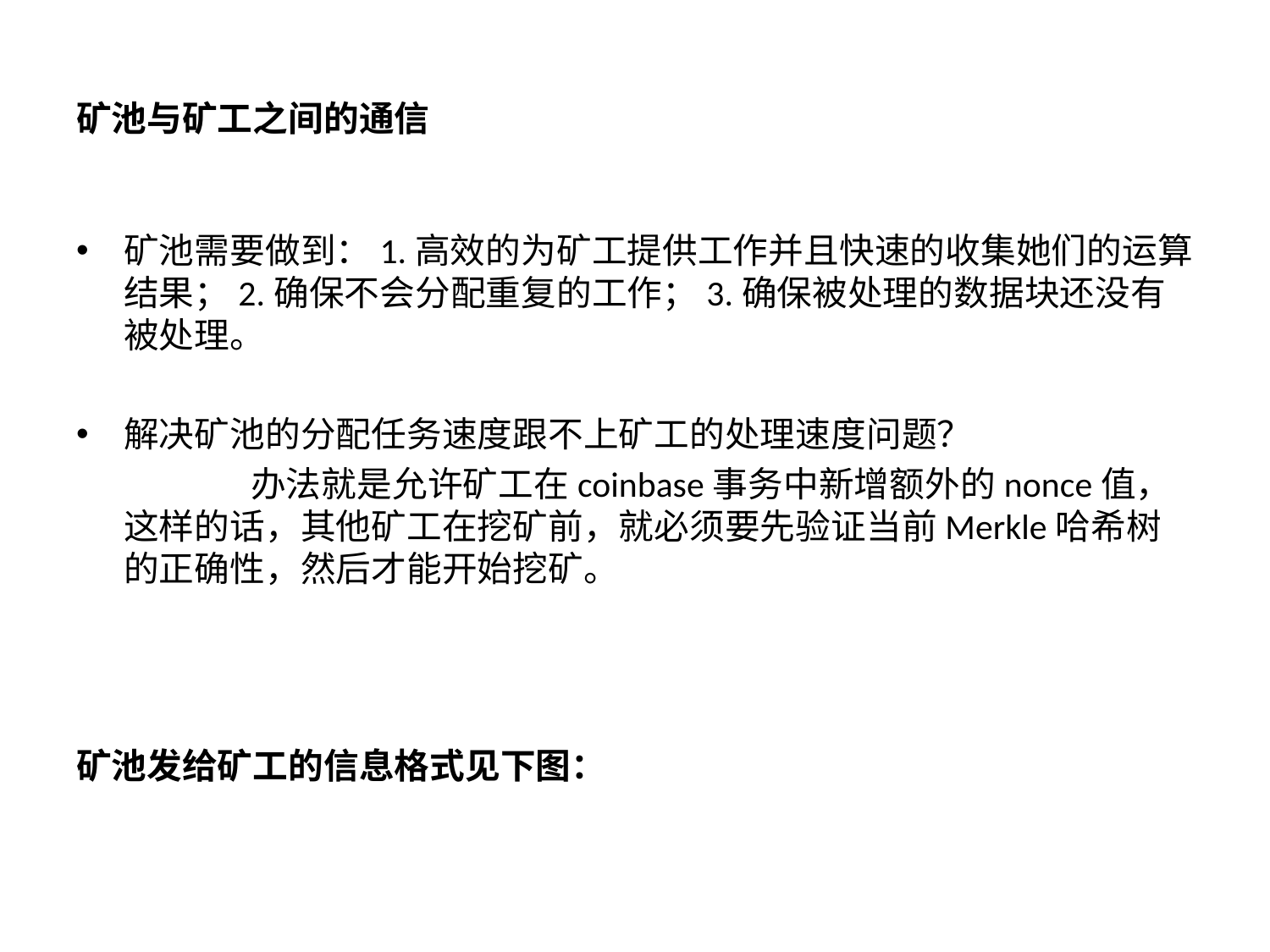

# 矿池与矿工之间的通信
矿池需要做到：1.高效的为矿工提供工作并且快速的收集她们的运算结果；2.确保不会分配重复的工作；3.确保被处理的数据块还没有被处理。

解决矿池的分配任务速度跟不上矿工的处理速度问题？
		办法就是允许矿工在coinbase事务中新增额外的nonce值，这样的话，其他矿工在挖矿前，就必须要先验证当前Merkle哈希树的正确性，然后才能开始挖矿。

矿池发给矿工的信息格式见下图：